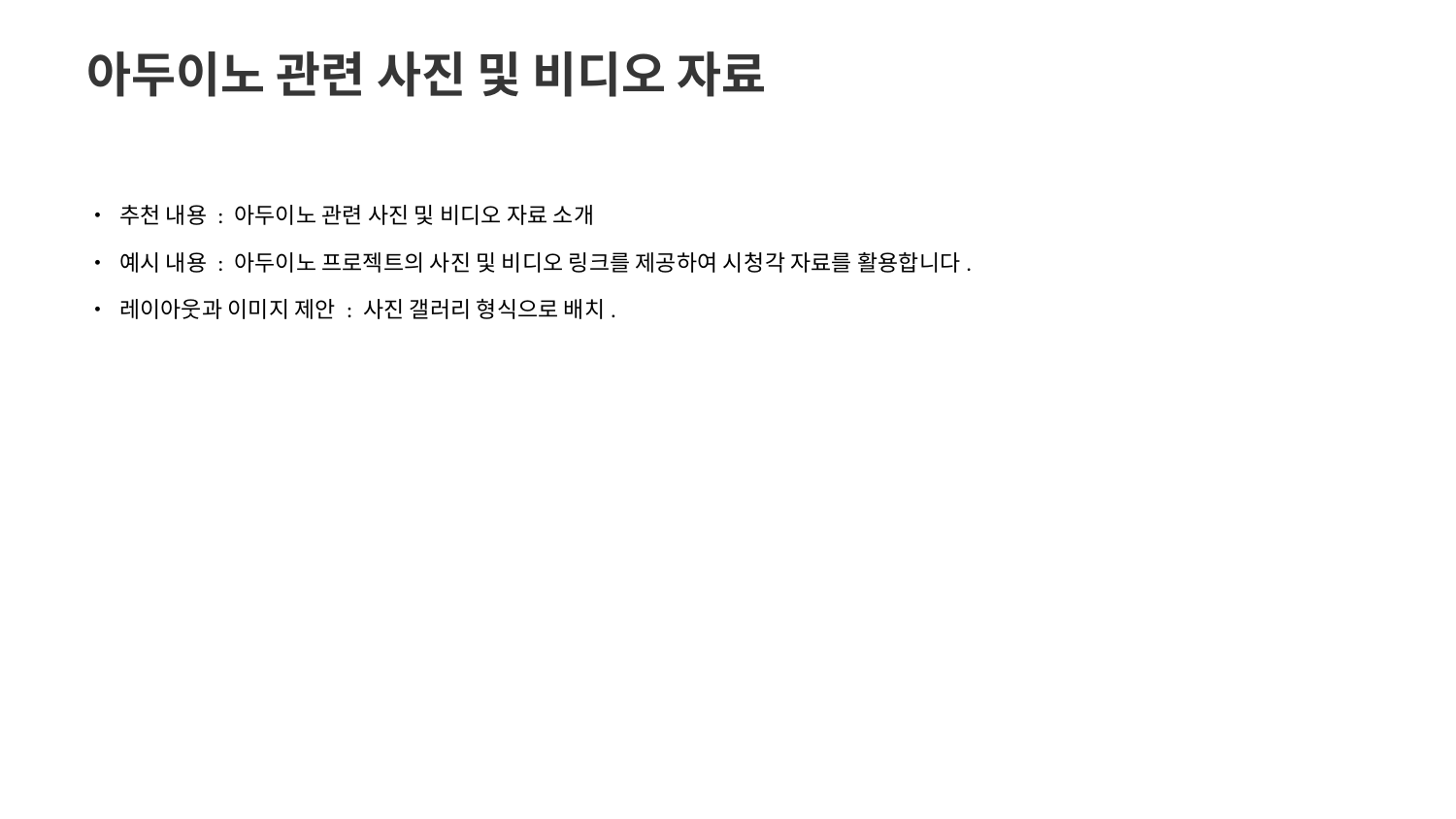

아두이노 관련 사진 및 비디오 자료
• 추천 내용 : 아두이노 관련 사진 및 비디오 자료 소개
• 예시 내용 : 아두이노 프로젝트의 사진 및 비디오 링크를 제공하여 시청각 자료를 활용합니다.
• 레이아웃과 이미지 제안 : 사진 갤러리 형식으로 배치.